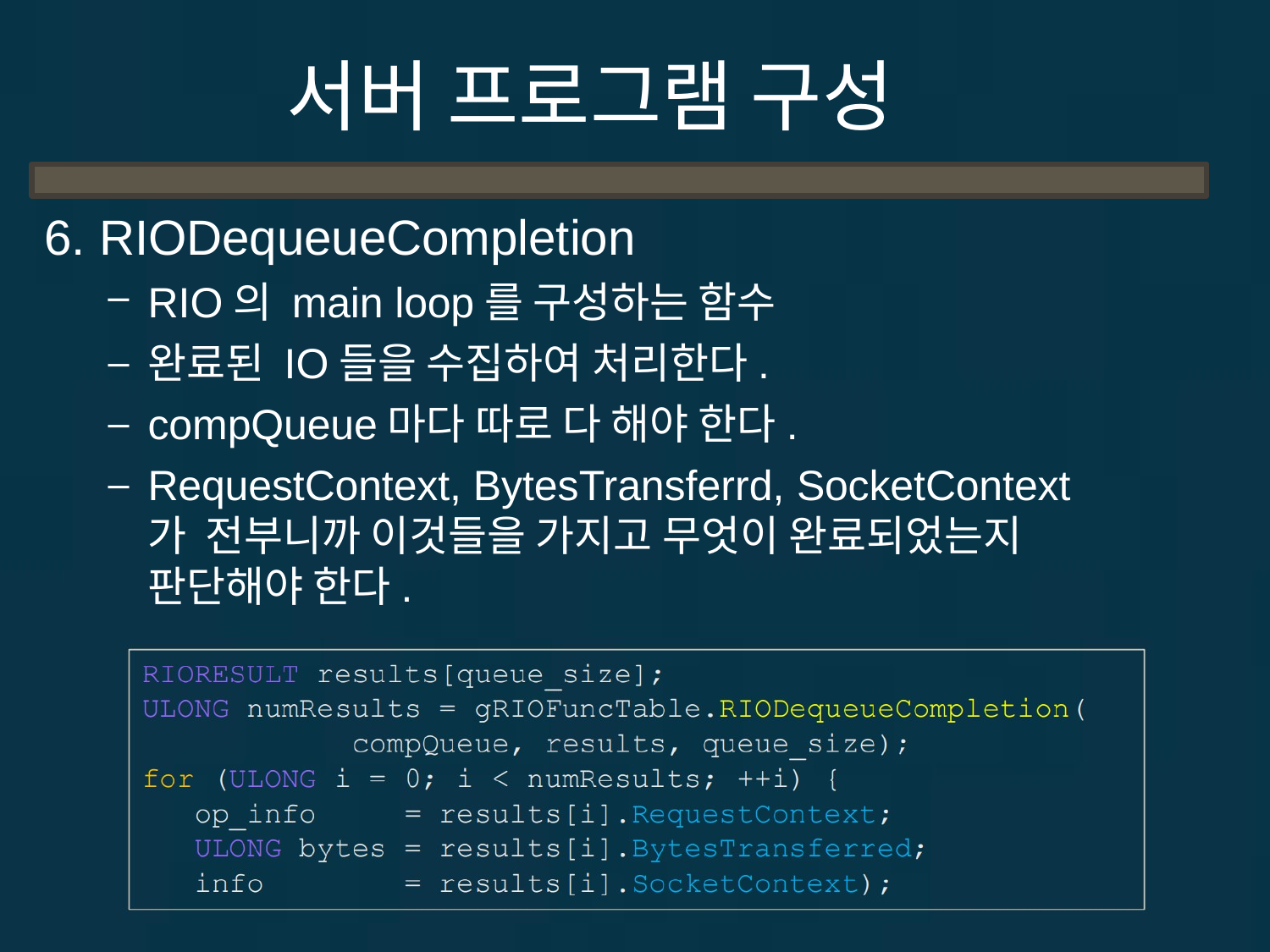

# 서버 프로그램 구성
RIODequeueCompletion
RIO의 main loop를 구성하는 함수
완료된 IO들을 수집하여 처리한다.
compQueue마다 따로 다 해야 한다.
RequestContext, BytesTransferrd, SocketContext가  전부니까 이것들을 가지고 무엇이 완료되었는지  판단해야 한다.